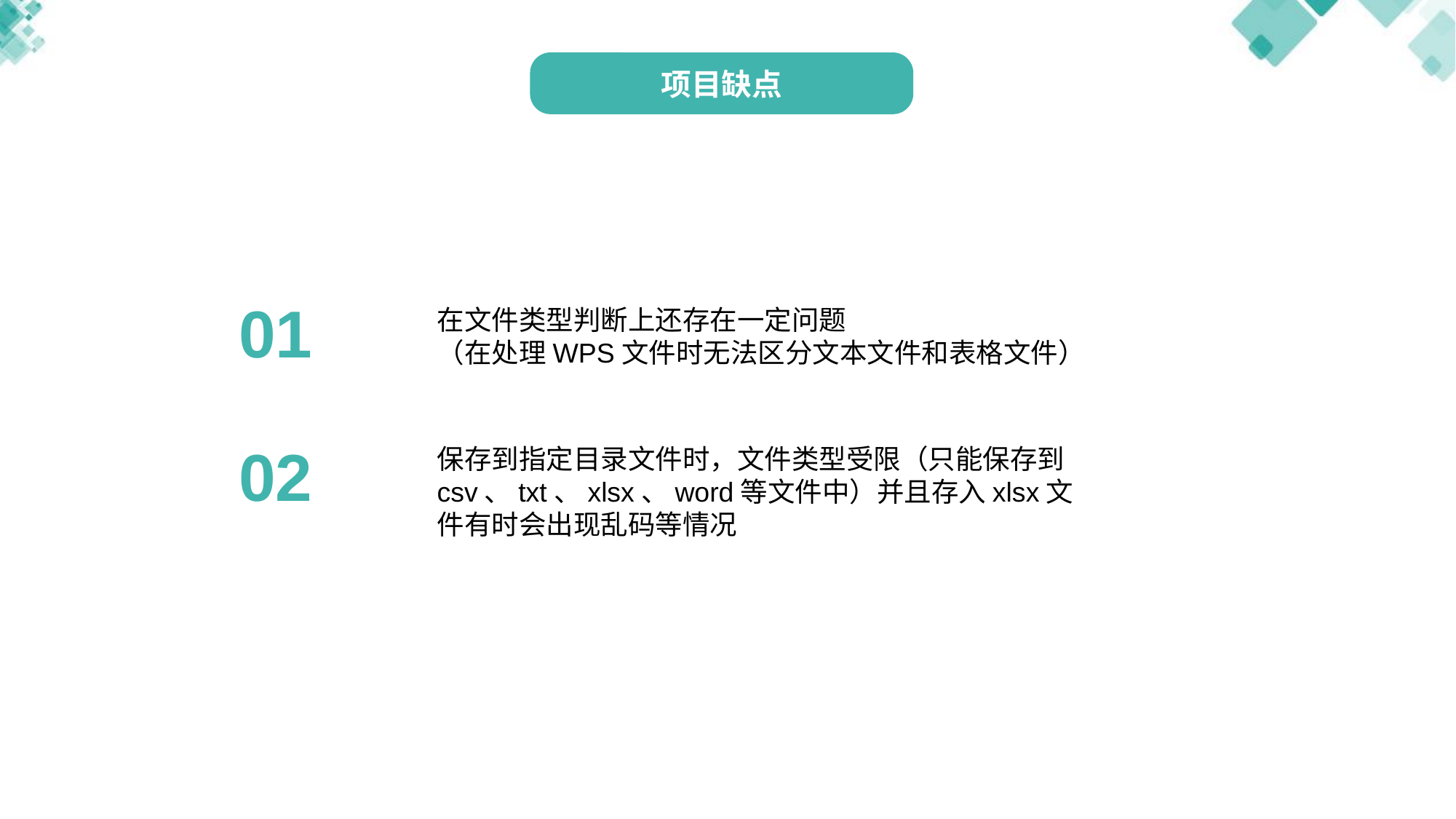

项目缺点
01
在文件类型判断上还存在一定问题
（在处理WPS文件时无法区分文本文件和表格文件）
02
保存到指定目录文件时，文件类型受限（只能保存到csv、txt、xlsx、word等文件中）并且存入xlsx文件有时会出现乱码等情况